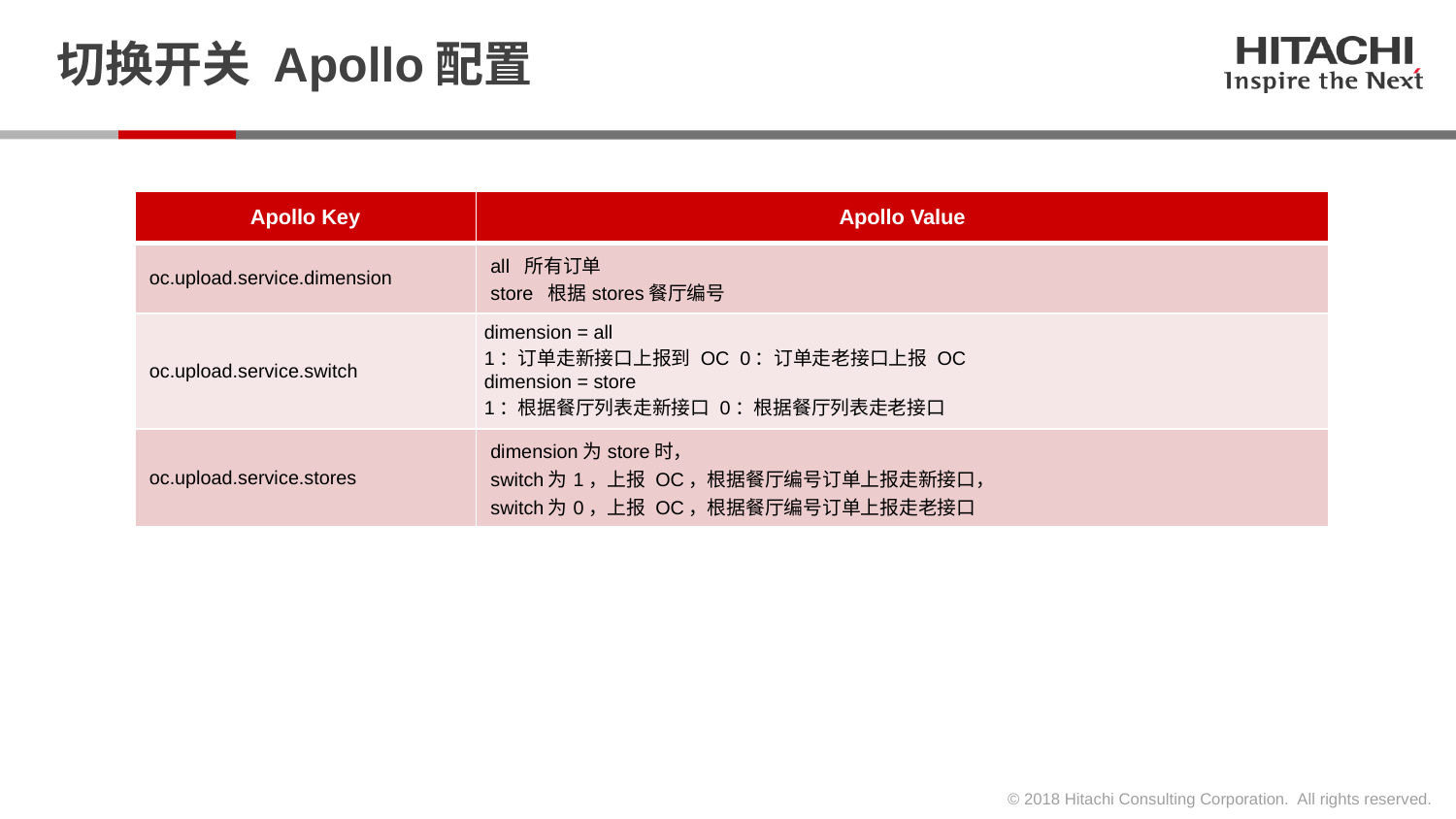

# 切换开关 Apollo配置
| Apollo Key | Apollo Value |
| --- | --- |
| oc.upload.service.dimension | all 所有订单 store 根据stores餐厅编号 |
| oc.upload.service.switch | dimension = all 1：订单走新接口上报到 OC 0：订单走老接口上报 OC dimension = store 1：根据餐厅列表走新接口 0：根据餐厅列表走老接口 |
| oc.upload.service.stores | dimension为store时， switch为1，上报 OC，根据餐厅编号订单上报走新接口， switch为0，上报 OC，根据餐厅编号订单上报走老接口 |